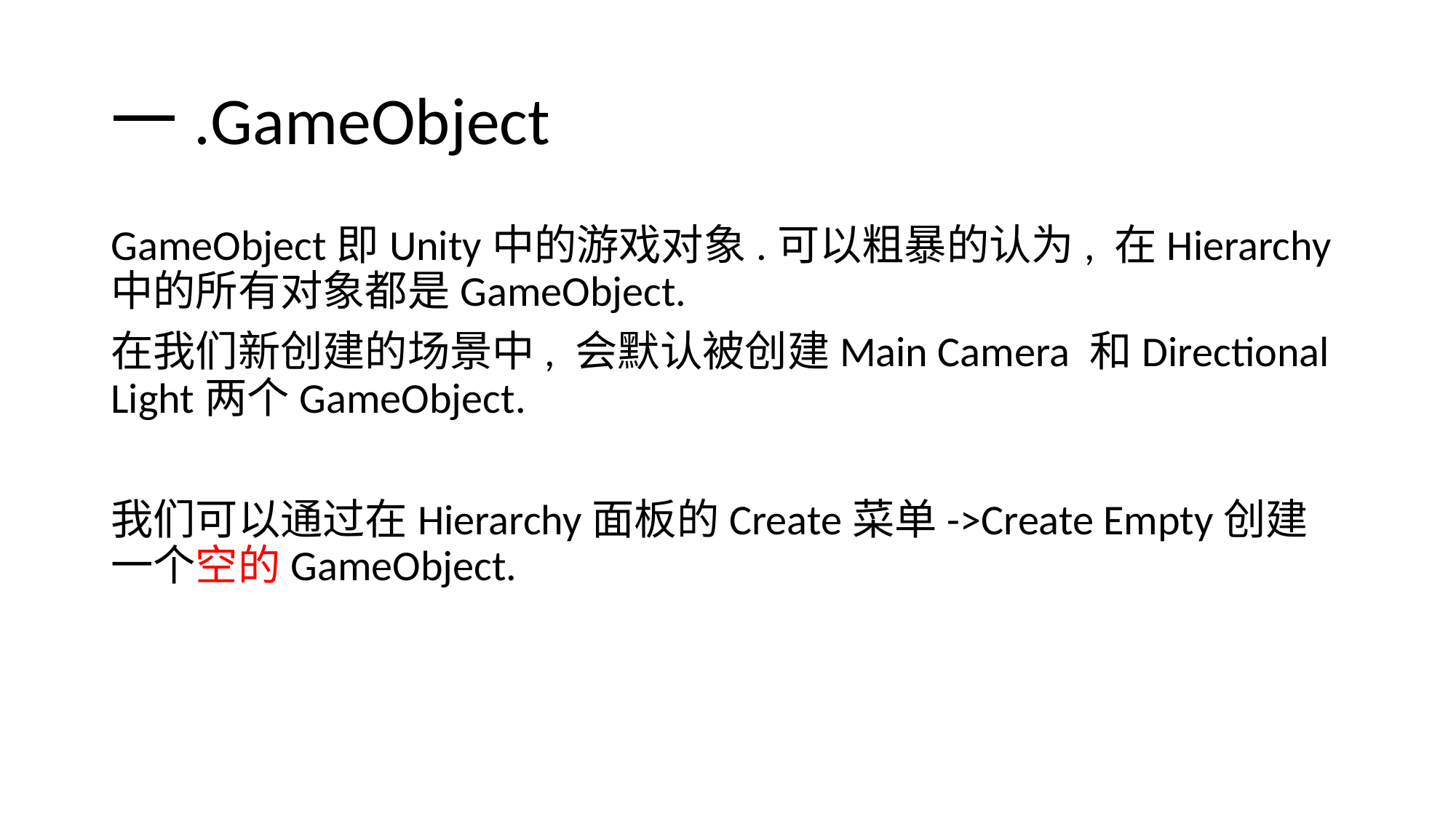

# 一.GameObject
GameObject即Unity中的游戏对象.可以粗暴的认为, 在Hierarchy中的所有对象都是GameObject.
在我们新创建的场景中, 会默认被创建Main Camera 和Directional Light两个GameObject.

我们可以通过在Hierarchy面板的Create菜单->Create Empty创建一个空的GameObject.